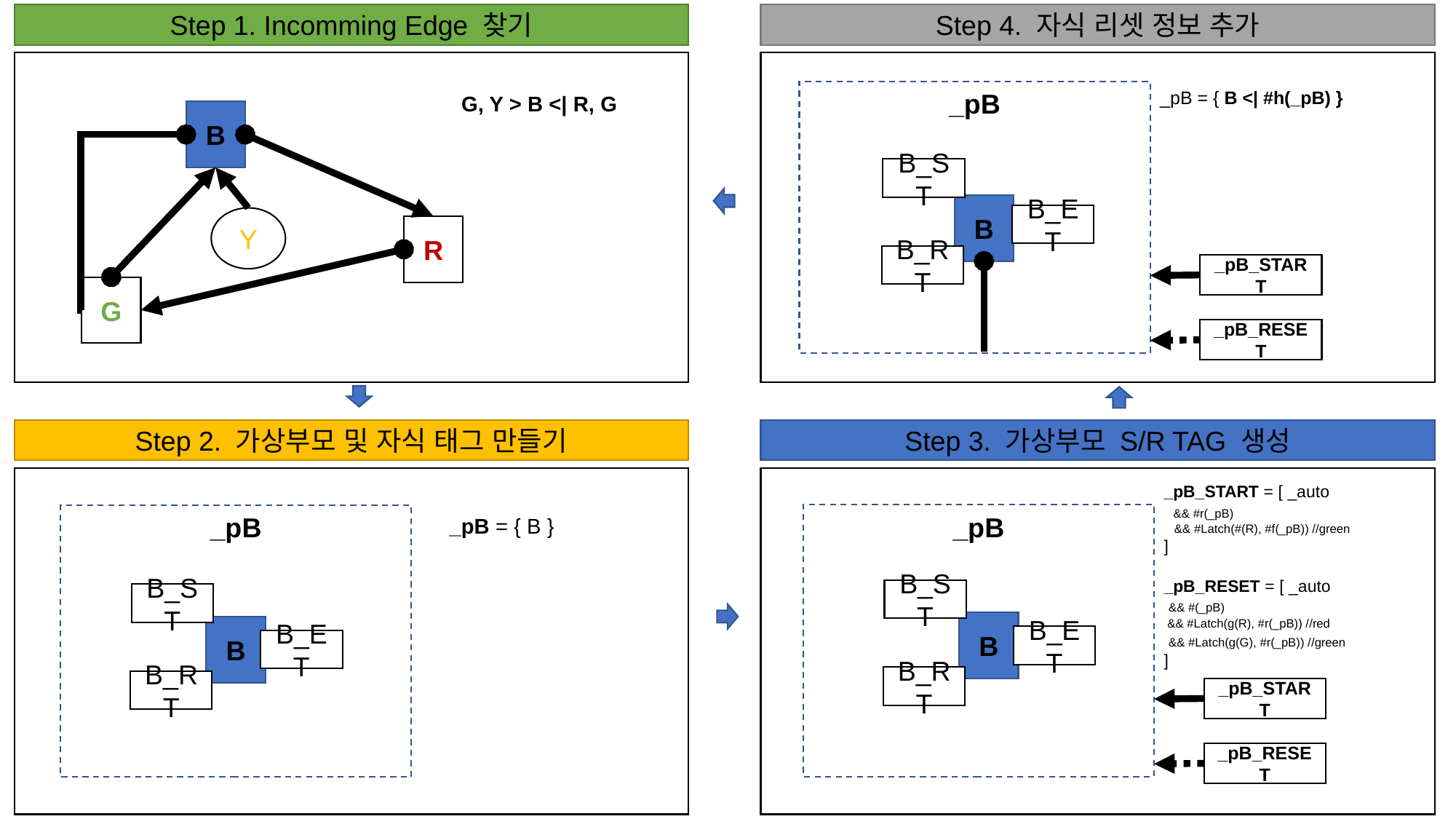

Step 1. Incomming Edge 찾기
Step 4. 자식 리셋 정보 추가

_pB
_pB = { B <| #h(_pB) }

G, Y > B <| R, G
B
B_ST

B
B_ET
Y
R
B_RT
_pB_START
G
_pB_RESET

Step 2. 가상부모 및 자식 태그 만들기
Step 3. 가상부모 S/R TAG 생성

_pB_START = [ _auto
  && #r(_pB)
   && #Latch(#(R), #f(_pB)) //green
]

_pB_RESET = [ _auto
 && #(_pB)
 && #Latch(g(R), #r(_pB)) //red
 && #Latch(g(G), #r(_pB)) //green
]

_pB
_pB
_pB = { B }

B_ST
B_ST

B
B
B_ET
B_ET
B_RT
B_RT
_pB_START
_pB_RESET